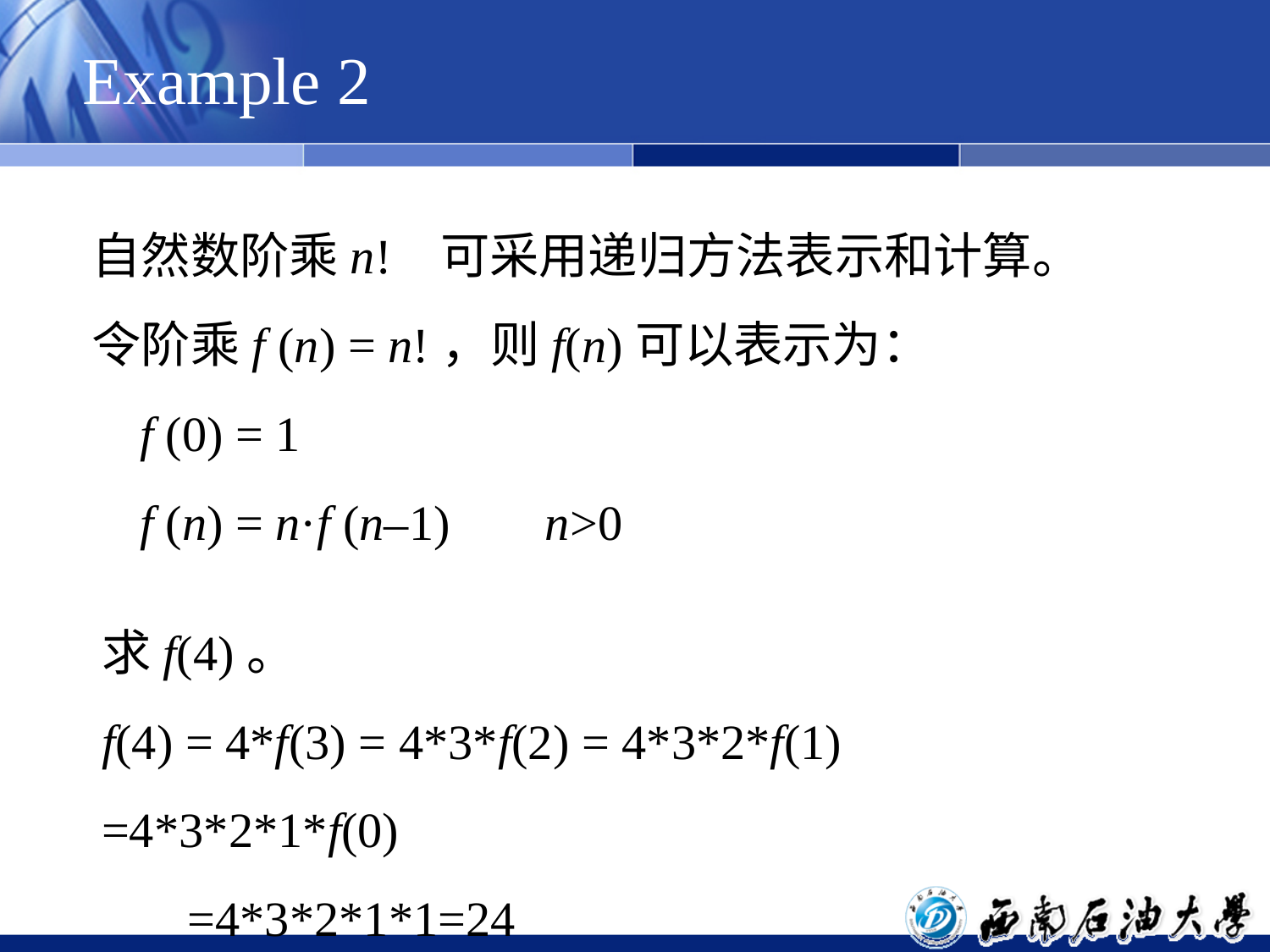

# Example 2
自然数阶乘n!   可采用递归方法表示和计算。
令阶乘f (n) = n!，则f(n)可以表示为：
	f (0) = 1
	f (n) = n·f (n–1)	  n>0
求f(4)。
f(4) = 4*f(3) = 4*3*f(2) = 4*3*2*f(1) =4*3*2*1*f(0)
       =4*3*2*1*1=24